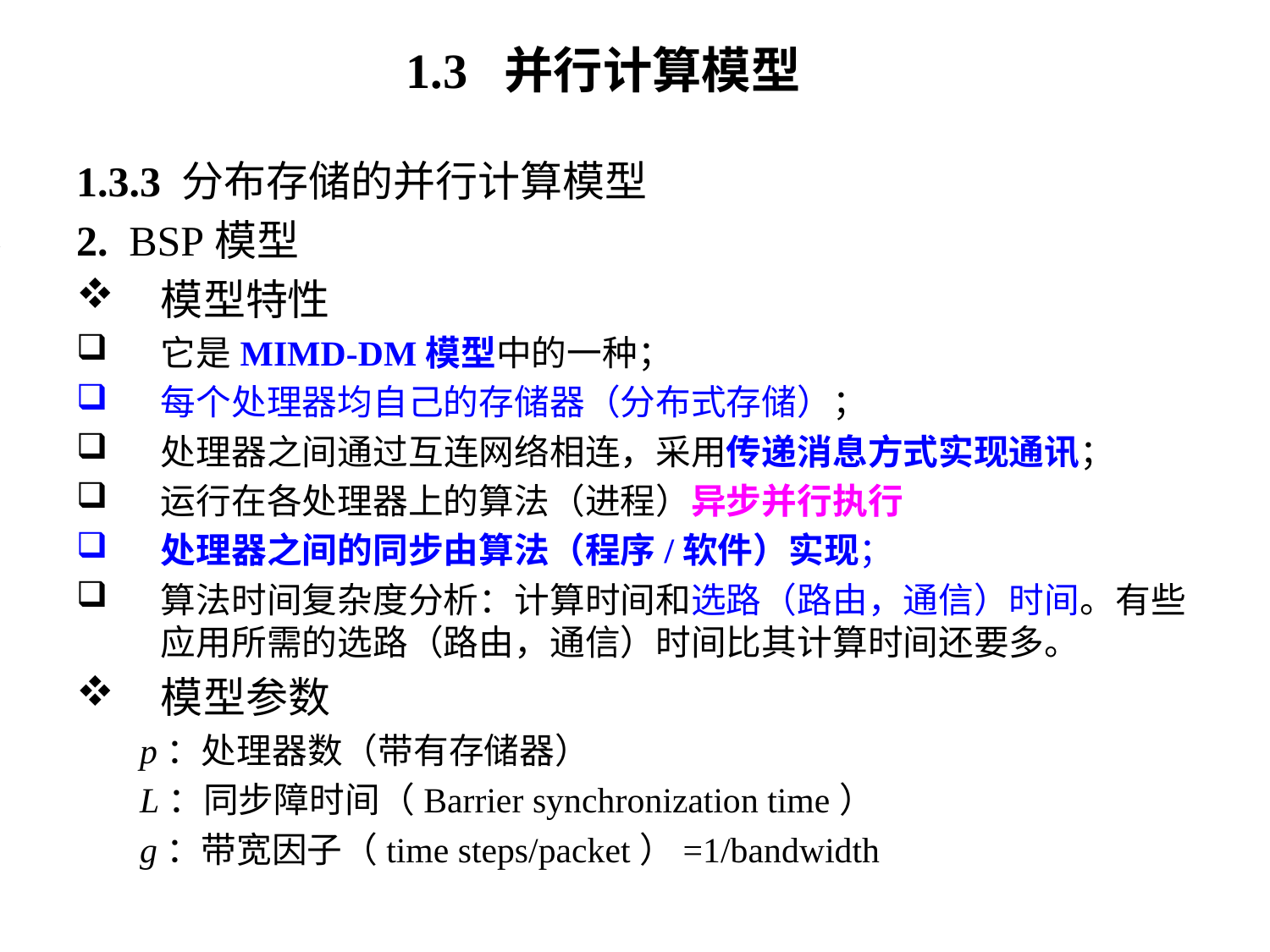

# 1.3  并行计算模型
1.3.3 分布存储的并行计算模型
2.  BSP模型
模型特性
它是MIMD-DM模型中的一种；
每个处理器均自己的存储器（分布式存储）；
处理器之间通过互连网络相连，采用传递消息方式实现通讯；
运行在各处理器上的算法（进程）异步并行执行
处理器之间的同步由算法（程序/软件）实现；
算法时间复杂度分析：计算时间和选路（路由，通信）时间。有些应用所需的选路（路由，通信）时间比其计算时间还要多。
模型参数
p：处理器数（带有存储器）
L：同步障时间（Barrier synchronization time）
g：带宽因子（time steps/packet）=1/bandwidth